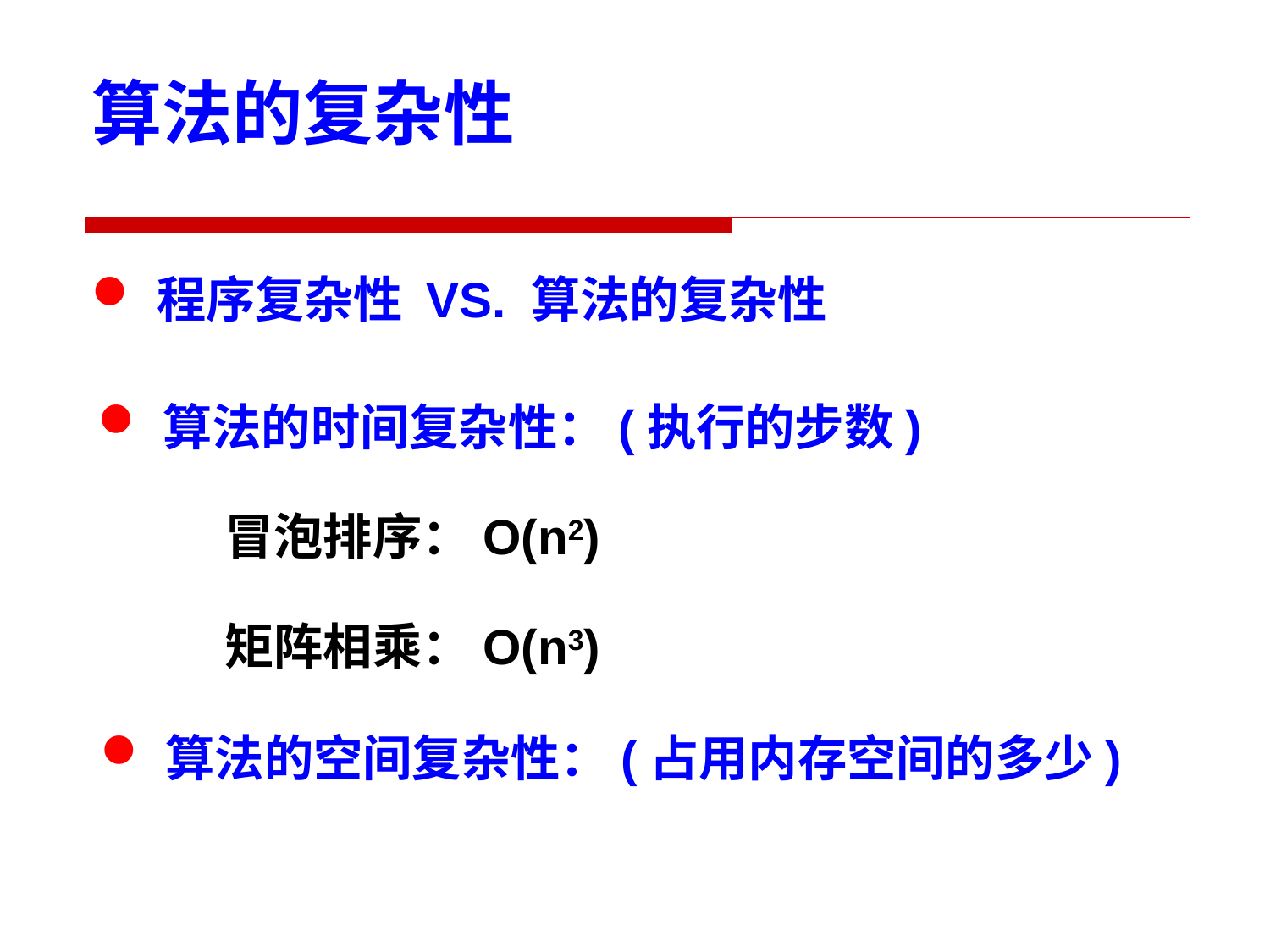

算法的复杂性
程序复杂性 VS. 算法的复杂性
算法的时间复杂性：(执行的步数)
	冒泡排序：O(n2)
	矩阵相乘：O(n3)

算法的空间复杂性：(占用内存空间的多少)